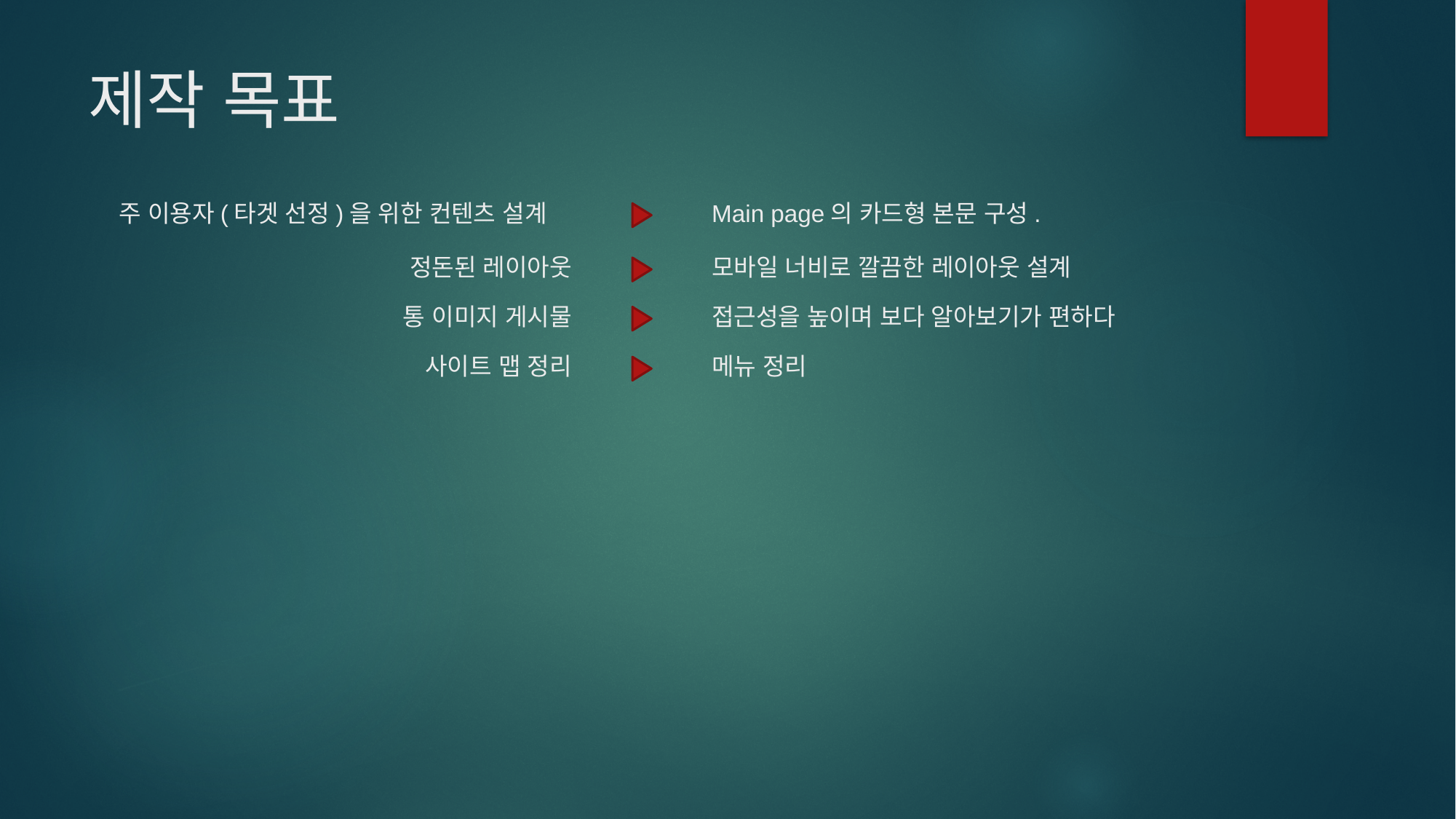

# 제작 목표
주 이용자(타겟 선정)을 위한 컨텐츠 설계
Main page의 카드형 본문 구성.

정돈된 레이아웃
모바일 너비로 깔끔한 레이아웃 설계

통 이미지 게시물
접근성을 높이며 보다 알아보기가 편하다

사이트 맵 정리
메뉴 정리